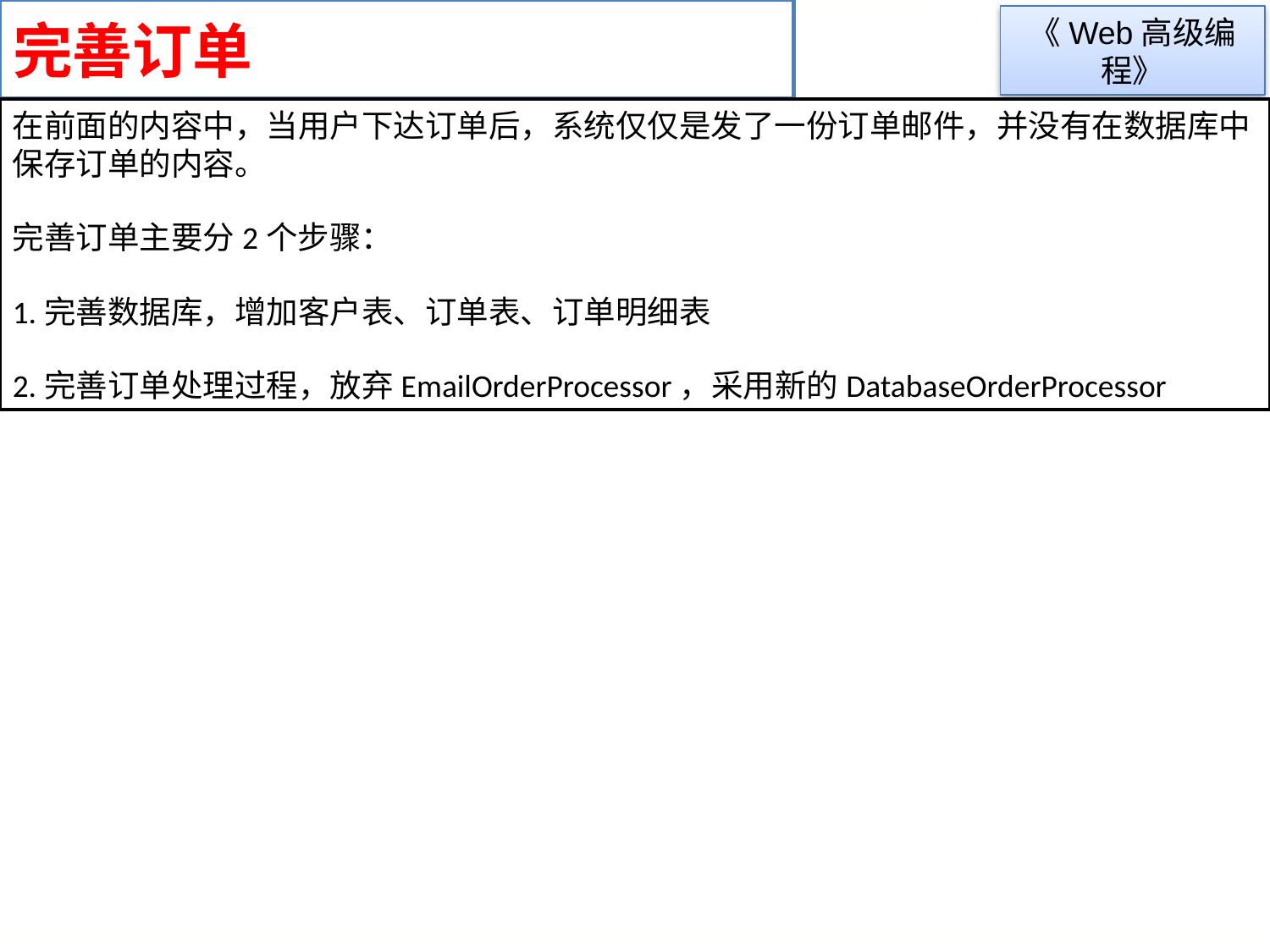

# 完善订单
在前面的内容中，当用户下达订单后，系统仅仅是发了一份订单邮件，并没有在数据库中保存订单的内容。
完善订单主要分2个步骤：
1.完善数据库，增加客户表、订单表、订单明细表
2.完善订单处理过程，放弃EmailOrderProcessor，采用新的DatabaseOrderProcessor